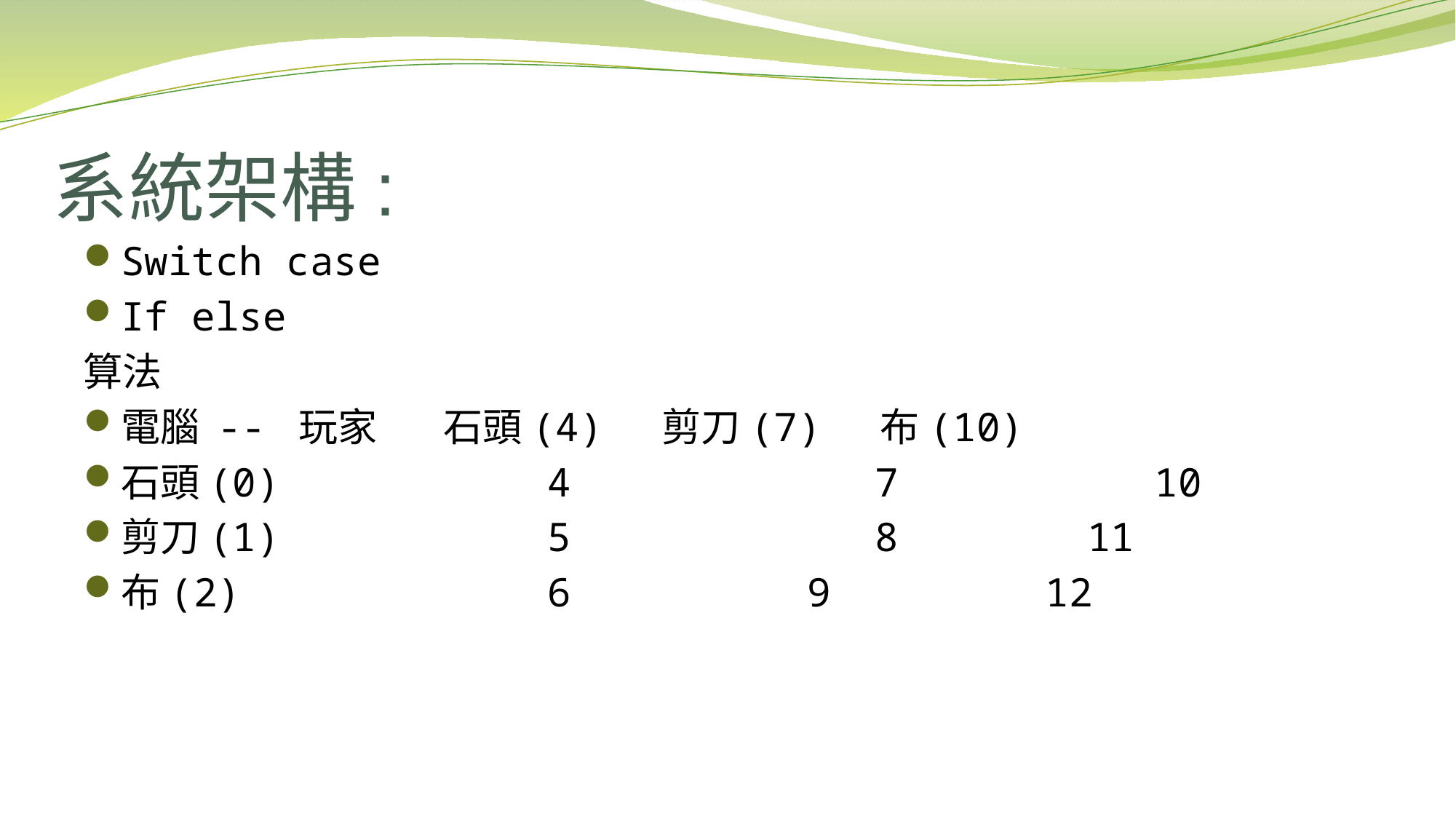

# 系統架構:
Switch case
If else
算法
電腦 -- 玩家	石頭(4)	剪刀(7)	布(10)
石頭(0)	         4	         7	       10
剪刀(1)	         5	         8        11
布(2)	         6          9	       12